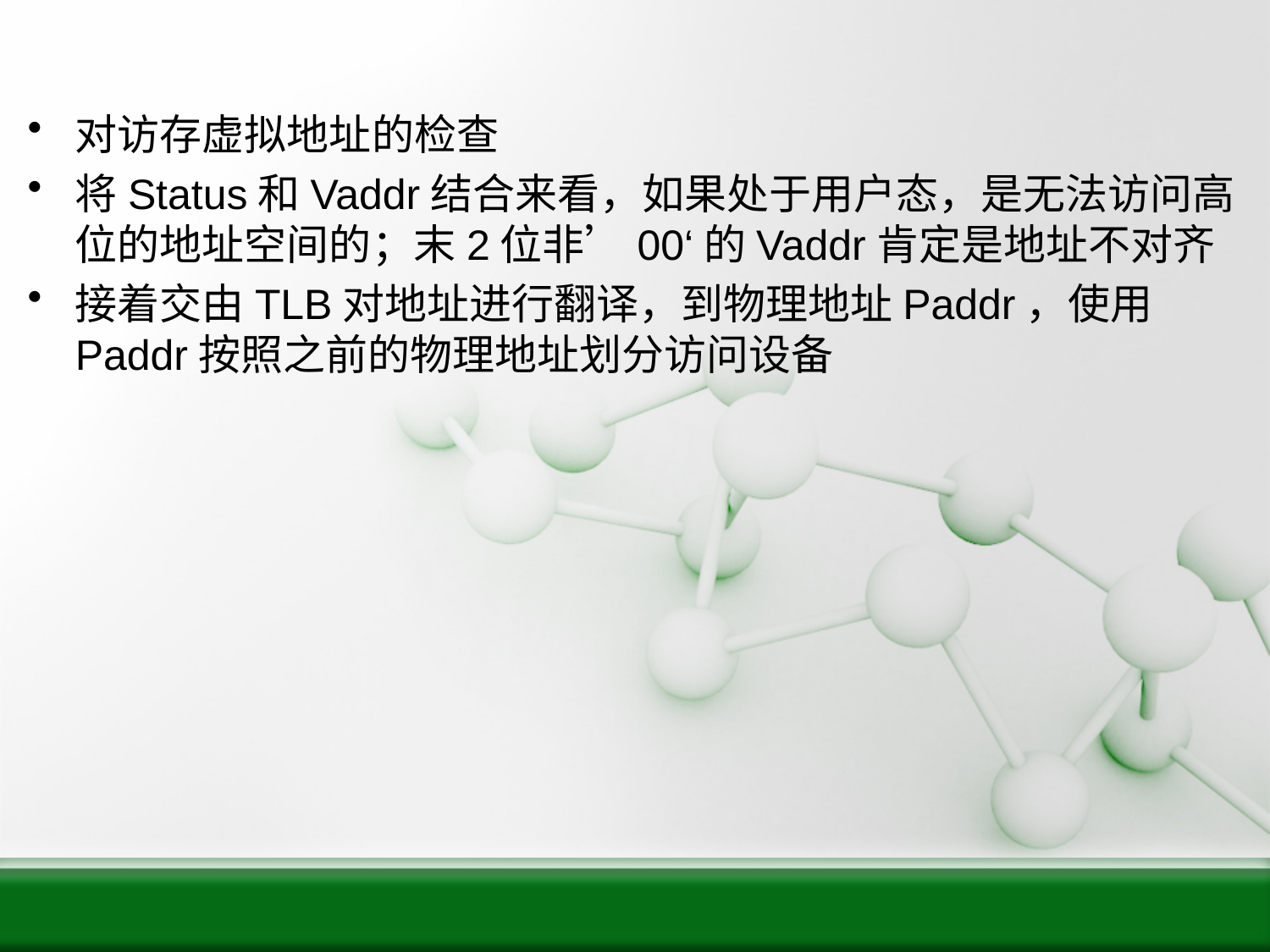

#
对访存虚拟地址的检查
将Status和Vaddr结合来看，如果处于用户态，是无法访问高位的地址空间的；末2位非’00‘的Vaddr肯定是地址不对齐
接着交由TLB对地址进行翻译，到物理地址Paddr，使用Paddr按照之前的物理地址划分访问设备